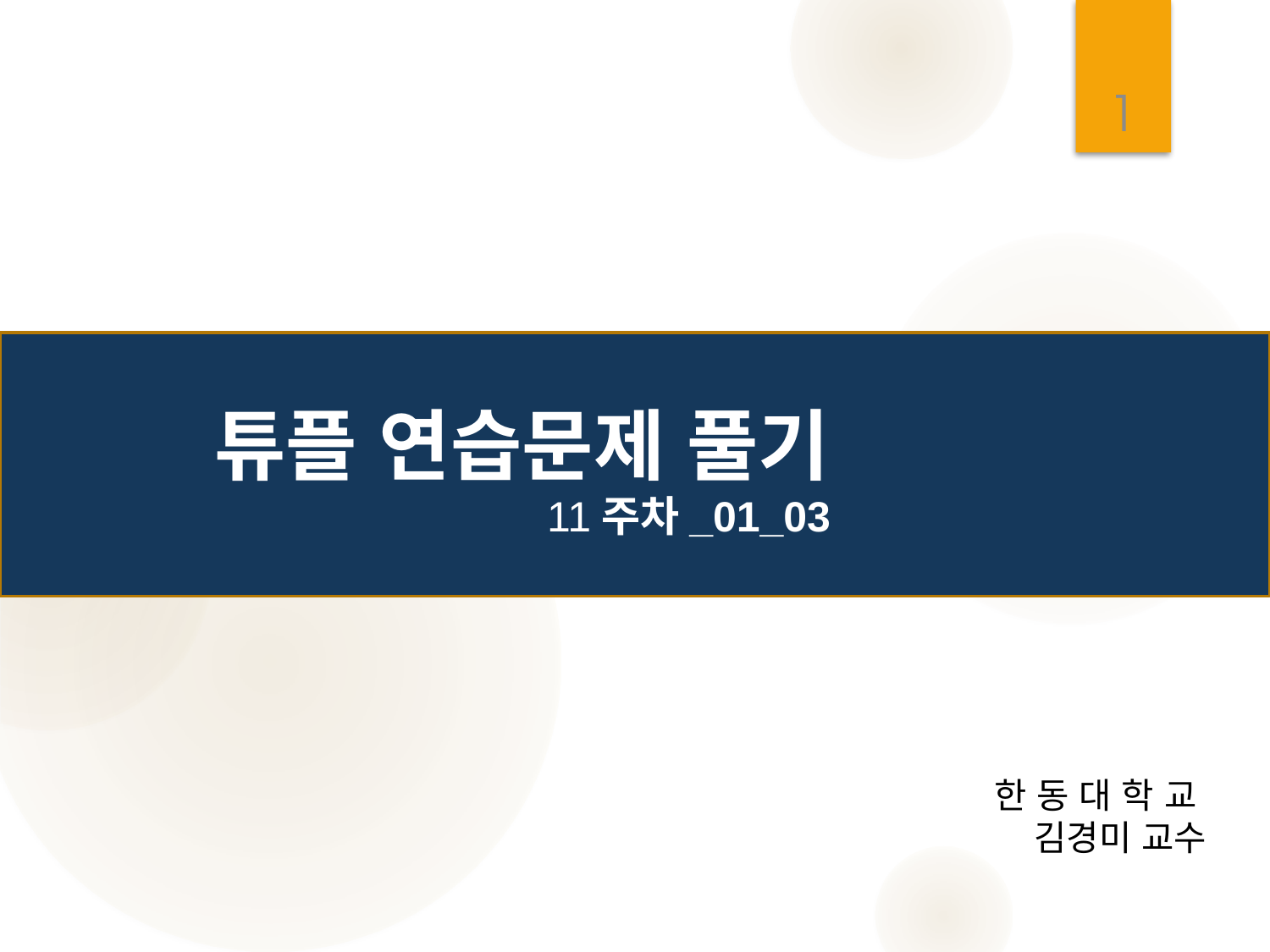

1

# 튜플 연습문제 풀기 11주차_01_03
한 동 대 학 교
김경미 교수